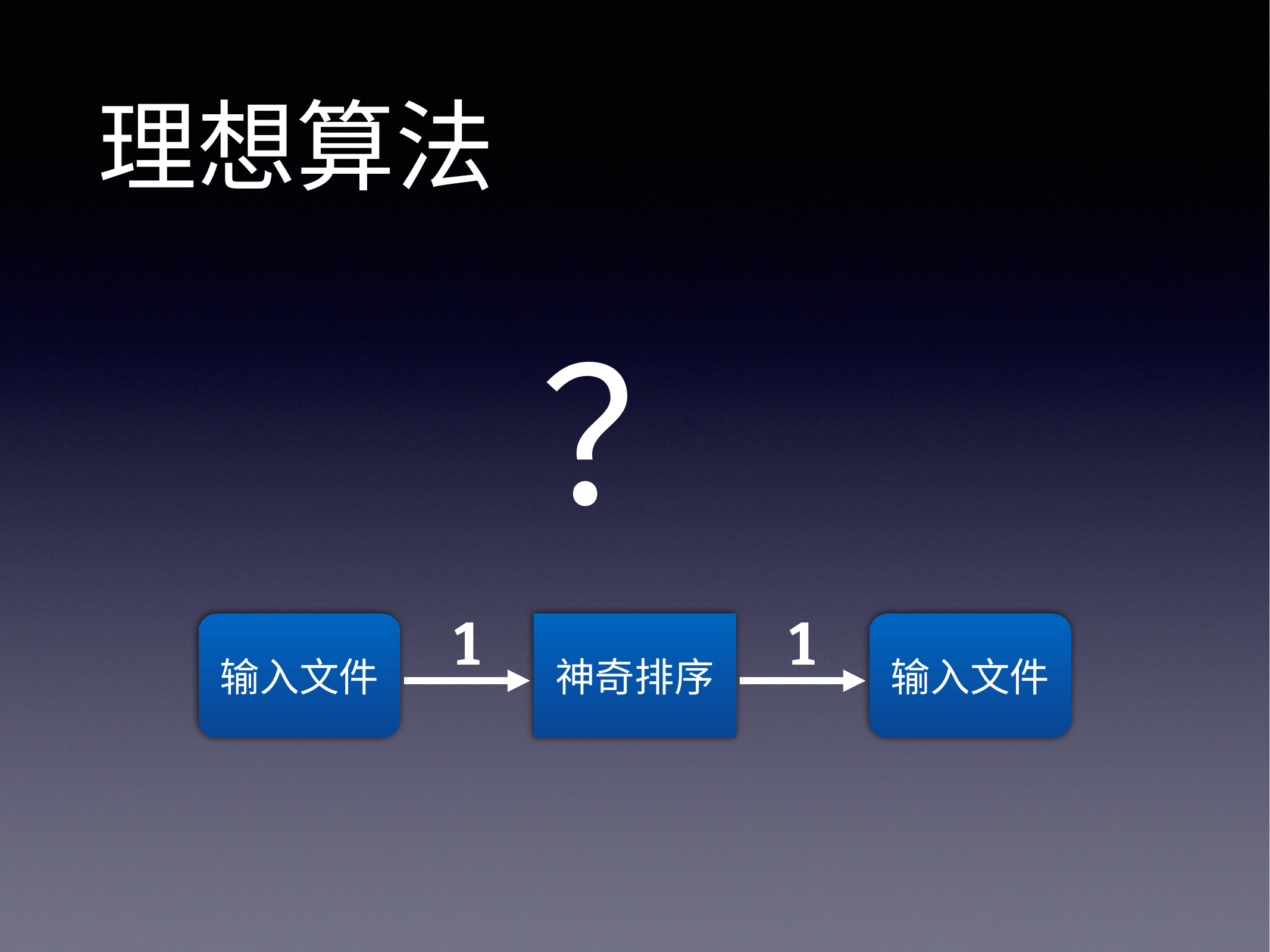

# 理想算法
？
1
1
输入文件
神奇排序
输入文件